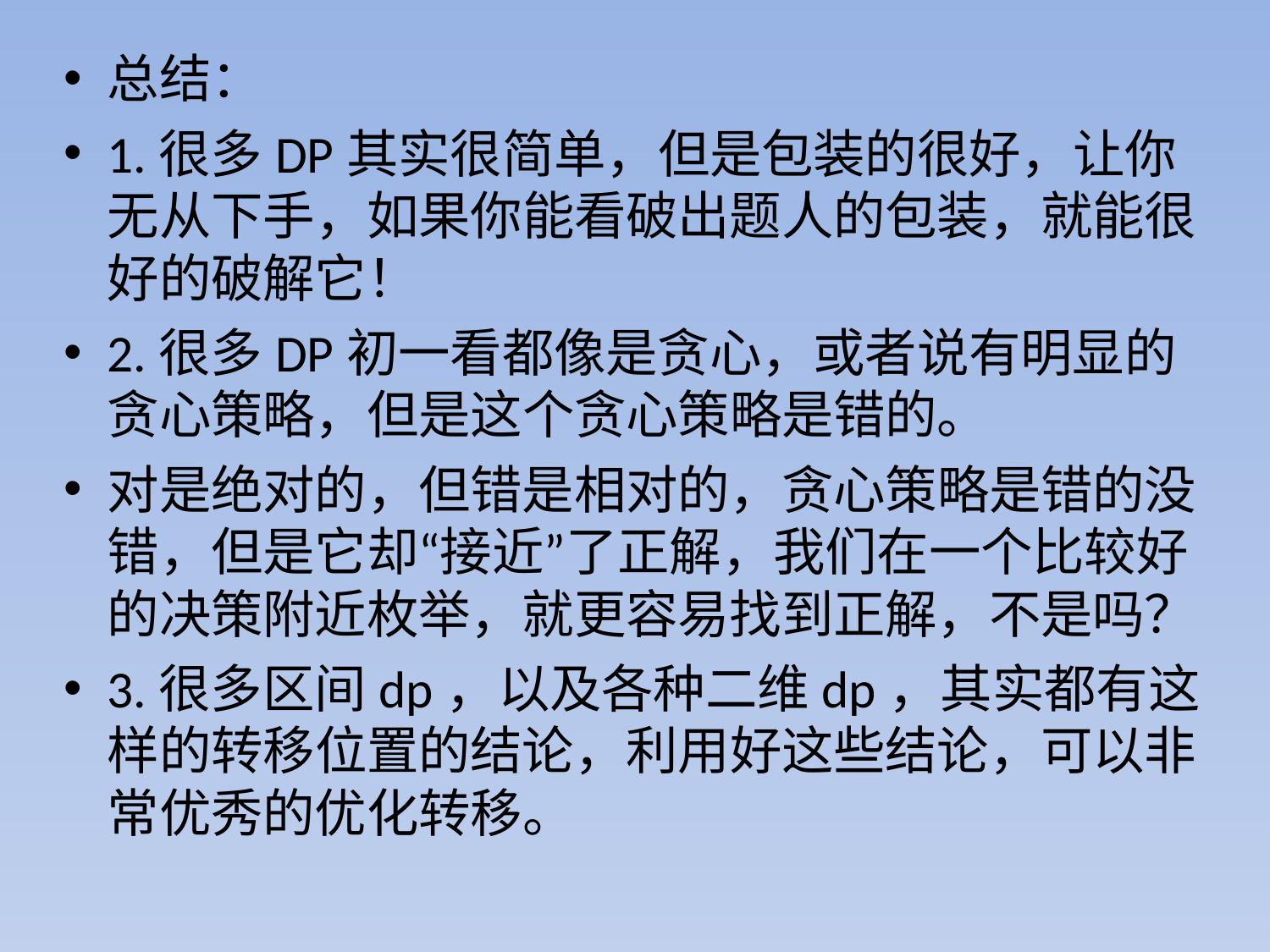

总结：
1.很多DP其实很简单，但是包装的很好，让你无从下手，如果你能看破出题人的包装，就能很好的破解它！
2.很多DP初一看都像是贪心，或者说有明显的贪心策略，但是这个贪心策略是错的。
对是绝对的，但错是相对的，贪心策略是错的没错，但是它却“接近”了正解，我们在一个比较好的决策附近枚举，就更容易找到正解，不是吗？
3.很多区间dp，以及各种二维dp，其实都有这样的转移位置的结论，利用好这些结论，可以非常优秀的优化转移。